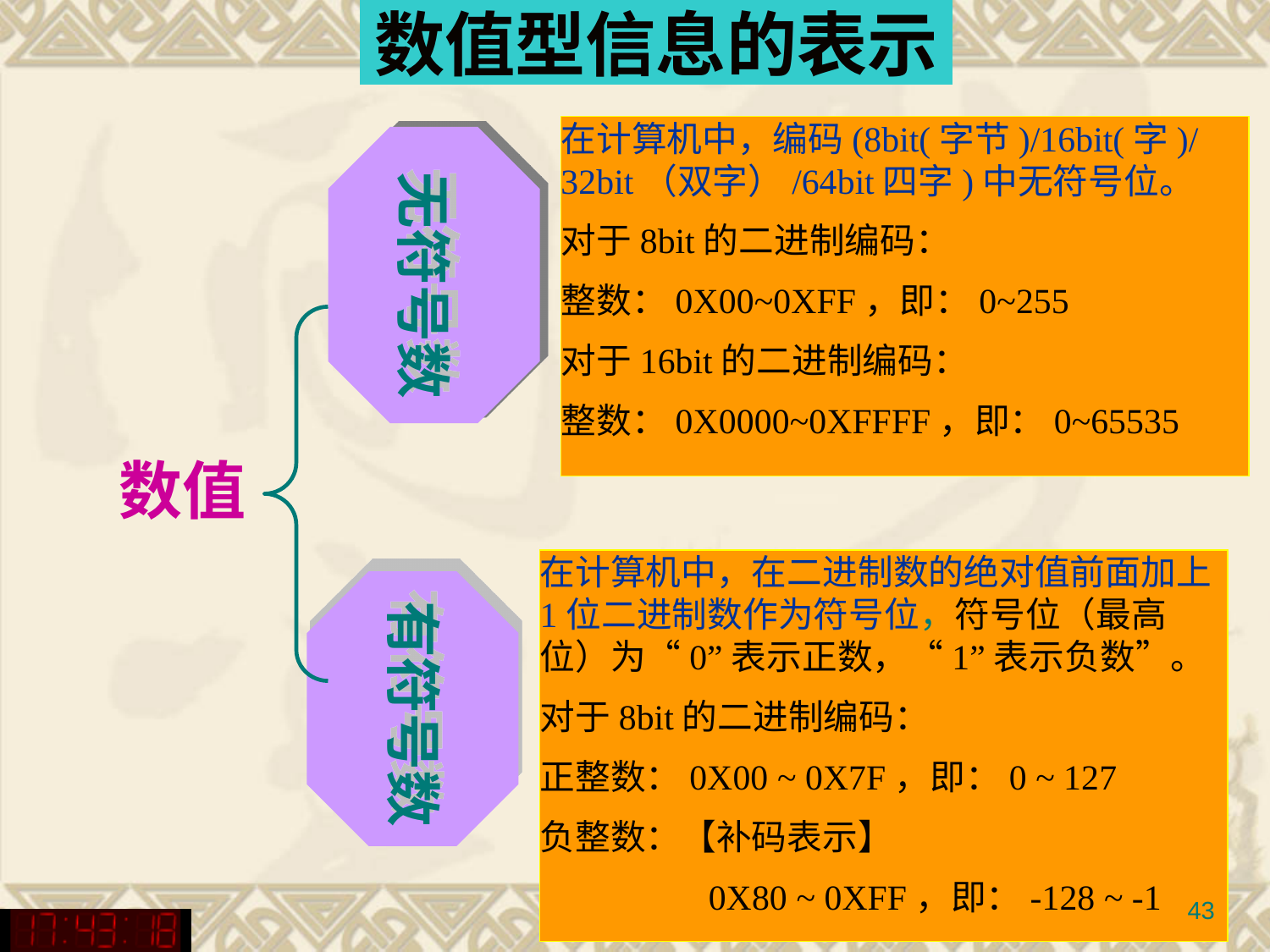

数值型信息的表示
在计算机中，编码(8bit(字节)/16bit(字)/32bit（双字）/64bit四字)中无符号位。
对于8bit的二进制编码：
整数：0X00~0XFF，即：0~255
对于16bit的二进制编码：
整数：0X0000~0XFFFF，即：0~65535

无符号数

数值

在计算机中，在二进制数的绝对值前面加上1位二进制数作为符号位，符号位（最高位）为“0”表示正数，“1”表示负数”。
对于8bit的二进制编码：
正整数：0X00 ~ 0X7F，即：0 ~ 127
负整数：【补码表示】
                   0X80 ~ 0XFF，即：-128 ~ -1

有符号数
 43